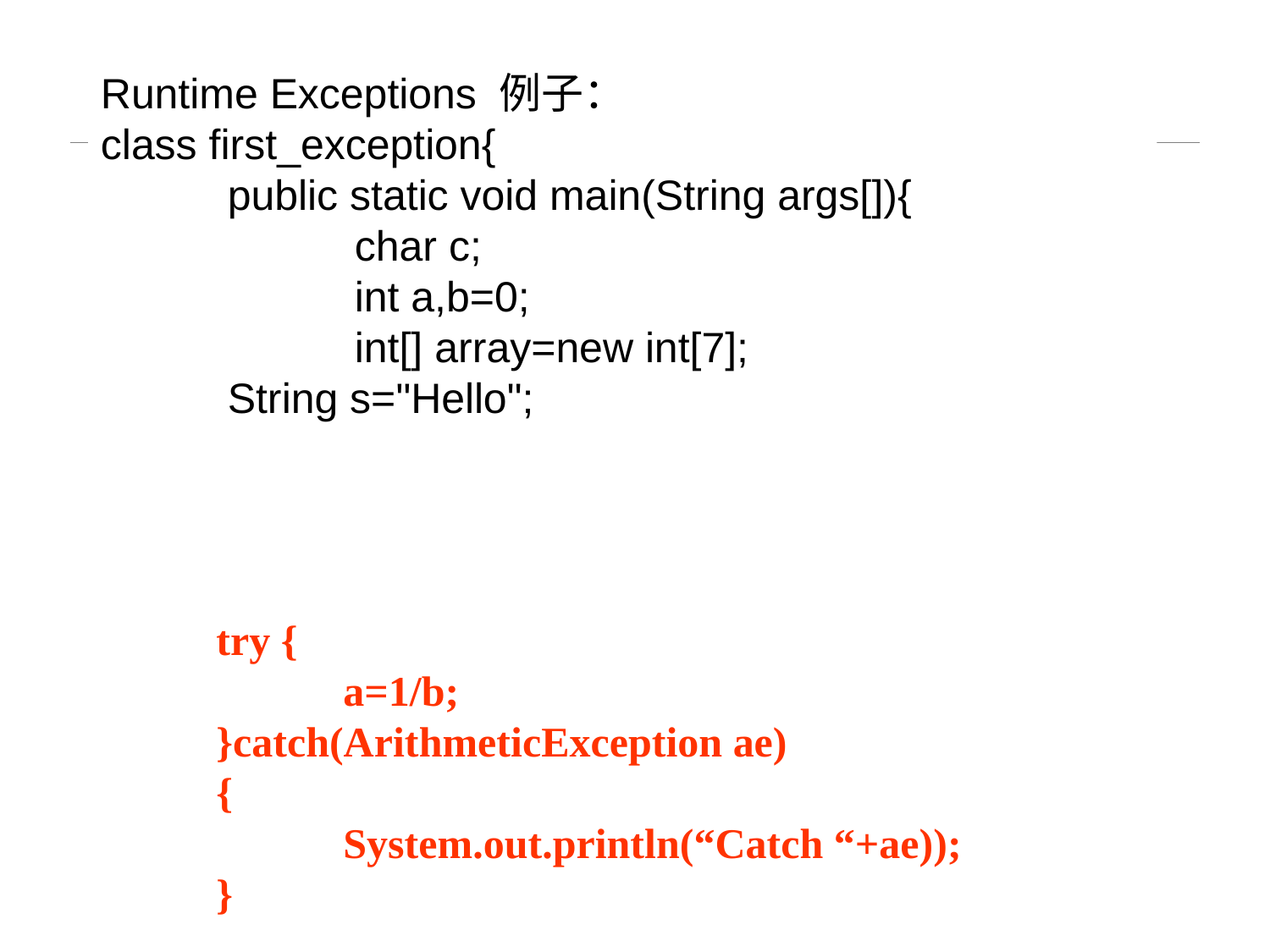

Runtime Exceptions 例子：
class first_exception{
	public static void main(String args[]){
		char c;
		int a,b=0;
		int[] array=new int[7];
      	String s="Hello";
try {
	a=1/b;
}catch(ArithmeticException ae)
{
	System.out.println(“Catch “+ae));
}
19